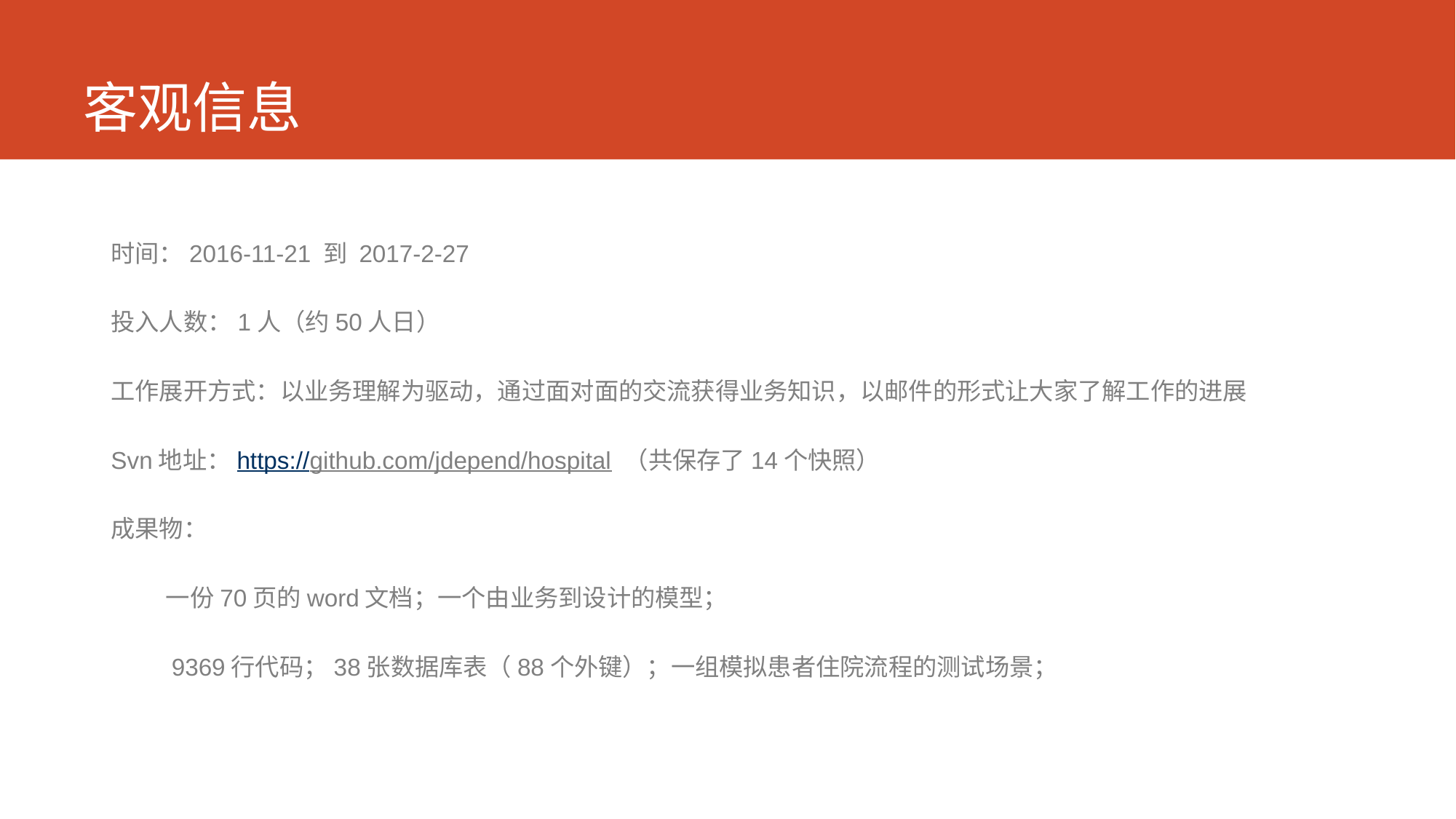

# 客观信息
时间：2016-11-21 到 2017-2-27
投入人数：1人（约50人日）
工作展开方式：以业务理解为驱动，通过面对面的交流获得业务知识，以邮件的形式让大家了解工作的进展
Svn地址：https://github.com/jdepend/hospital （共保存了14个快照）
成果物：
         一份70页的word文档；一个由业务到设计的模型；
         9369行代码；38张数据库表（88个外键）；一组模拟患者住院流程的测试场景；